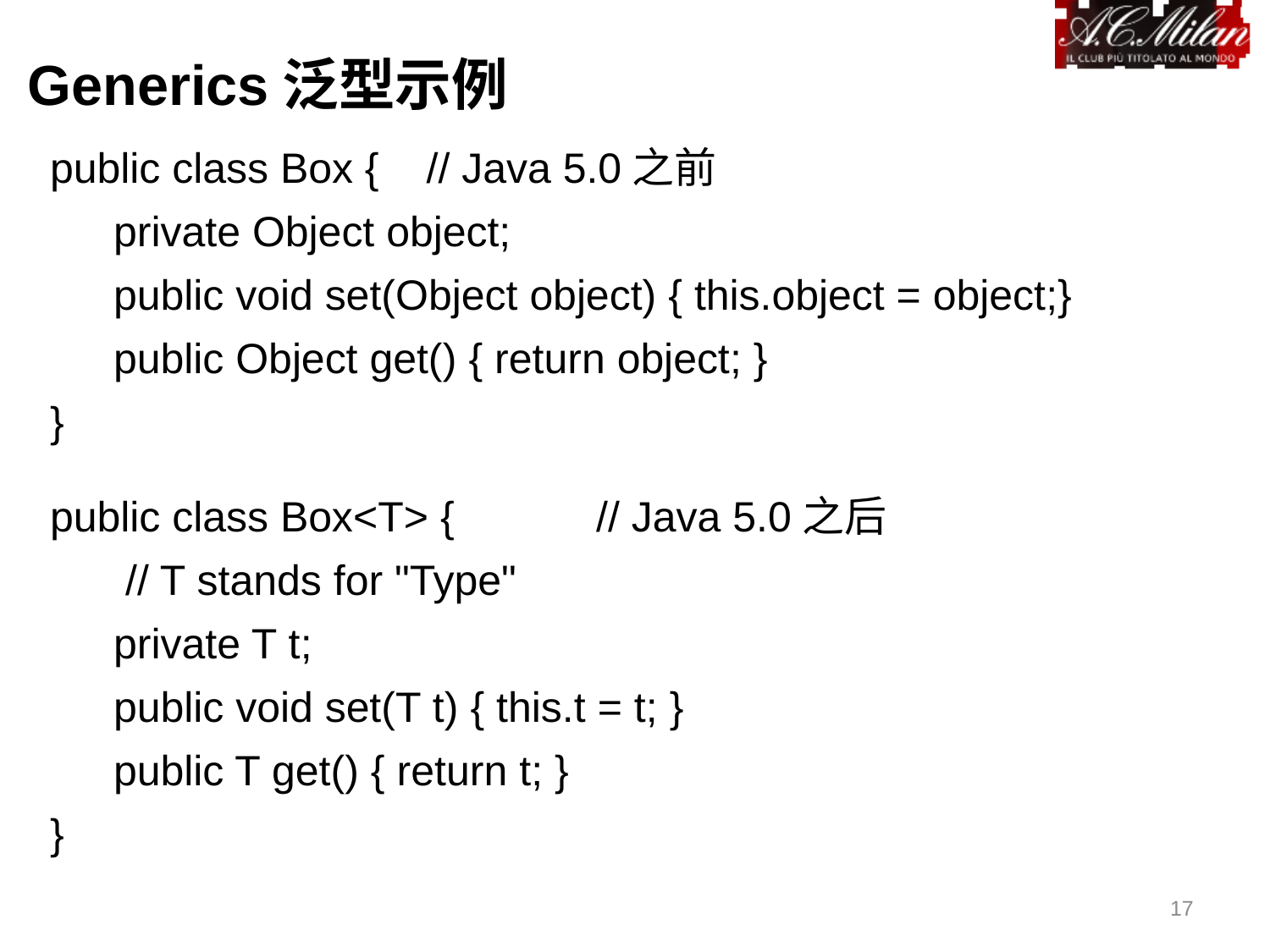

Generics泛型示例
public class Box {    // Java 5.0之前
private Object object;
public void set(Object object) { this.object = object;}
public Object get() { return object; }
}
public class Box<T> {            // Java 5.0之后
 // T stands for "Type"
private T t;
public void set(T t) { this.t = t; }
public T get() { return t; }
}
17